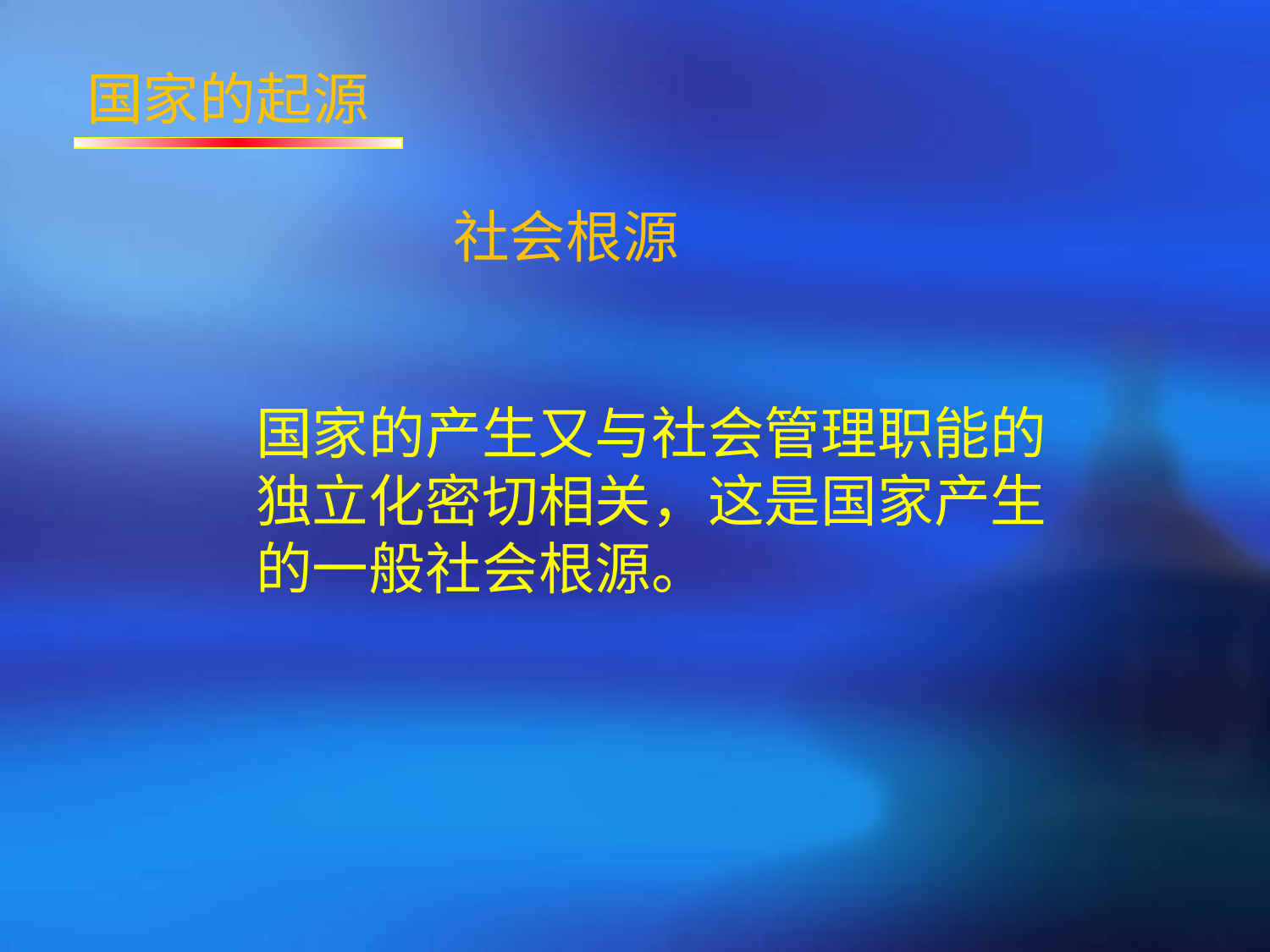

国家的起源

社会根源
国家的产生又与社会管理职能的独立化密切相关，这是国家产生的一般社会根源。